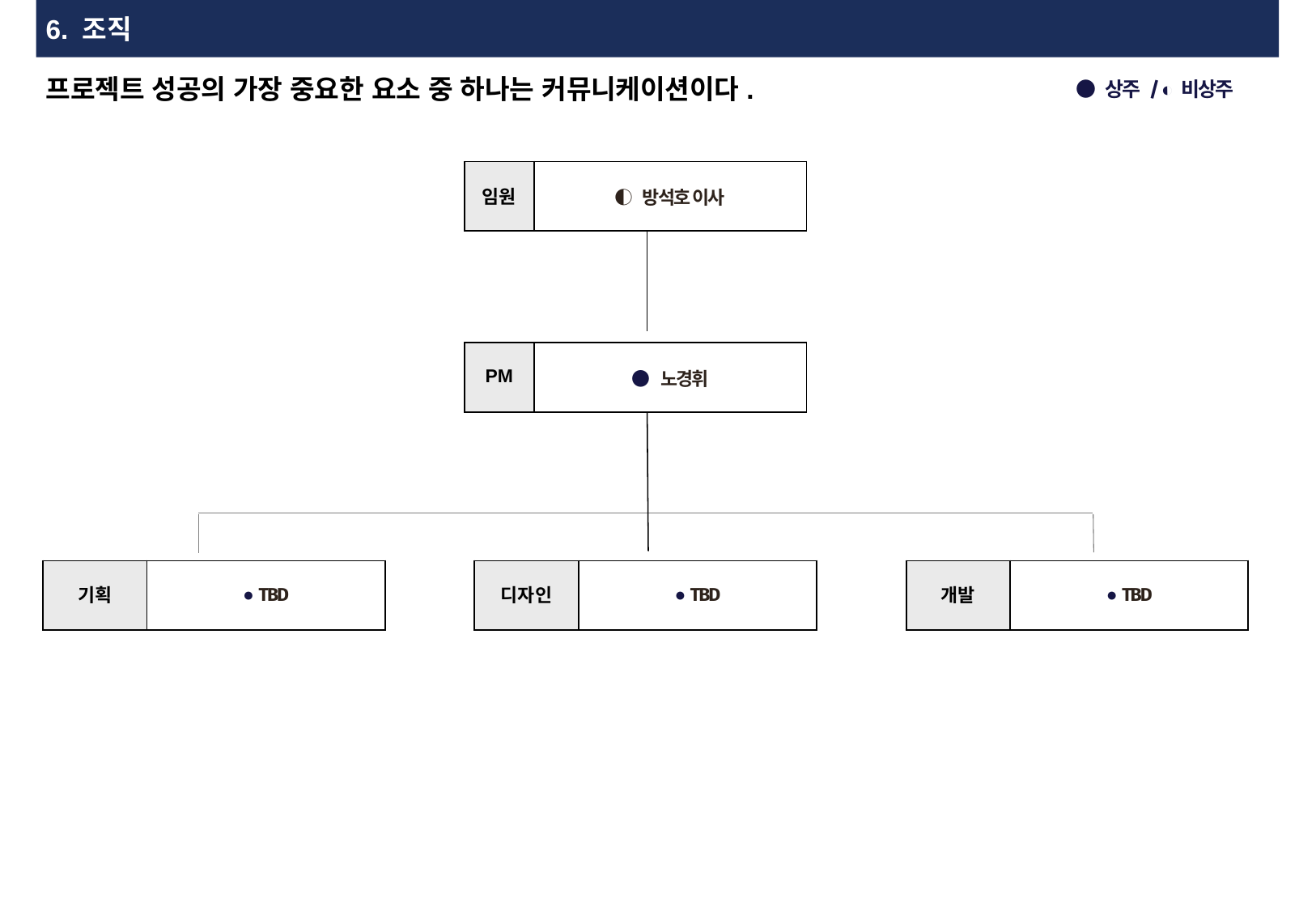

# 6. 조직
● 상주 / ◐ 비상주
프로젝트 성공의 가장 중요한 요소 중 하나는 커뮤니케이션이다.
| 임원 | ◐ 방석호 이사 |
| --- | --- |
| PM | ● 노경휘 |
| --- | --- |
| 기획 | ● TBD |
| --- | --- |
| 디자인 | ● TBD |
| --- | --- |
| 개발 | ● TBD |
| --- | --- |